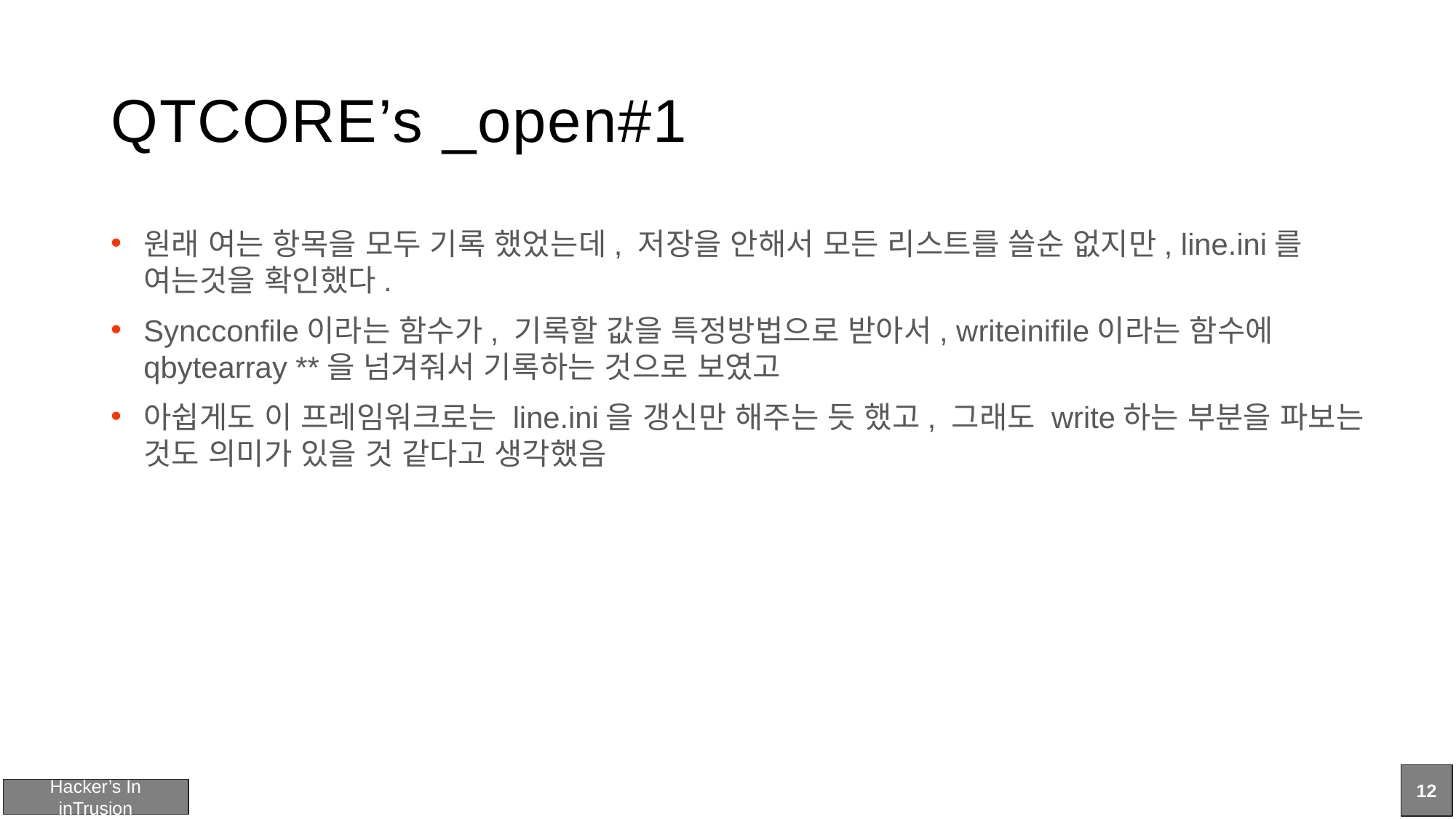

# QTCORE’s _open#1
원래 여는 항목을 모두 기록 했었는데, 저장을 안해서 모든 리스트를 쓸순 없지만, line.ini를 여는것을 확인했다.
Syncconfile이라는 함수가, 기록할 값을 특정방법으로 받아서, writeinifile이라는 함수에 qbytearray **을 넘겨줘서 기록하는 것으로 보였고
아쉽게도 이 프레임워크로는 line.ini을 갱신만 해주는 듯 했고, 그래도 write하는 부분을 파보는 것도 의미가 있을 것 같다고 생각했음

12
Hacker’s In inTrusion